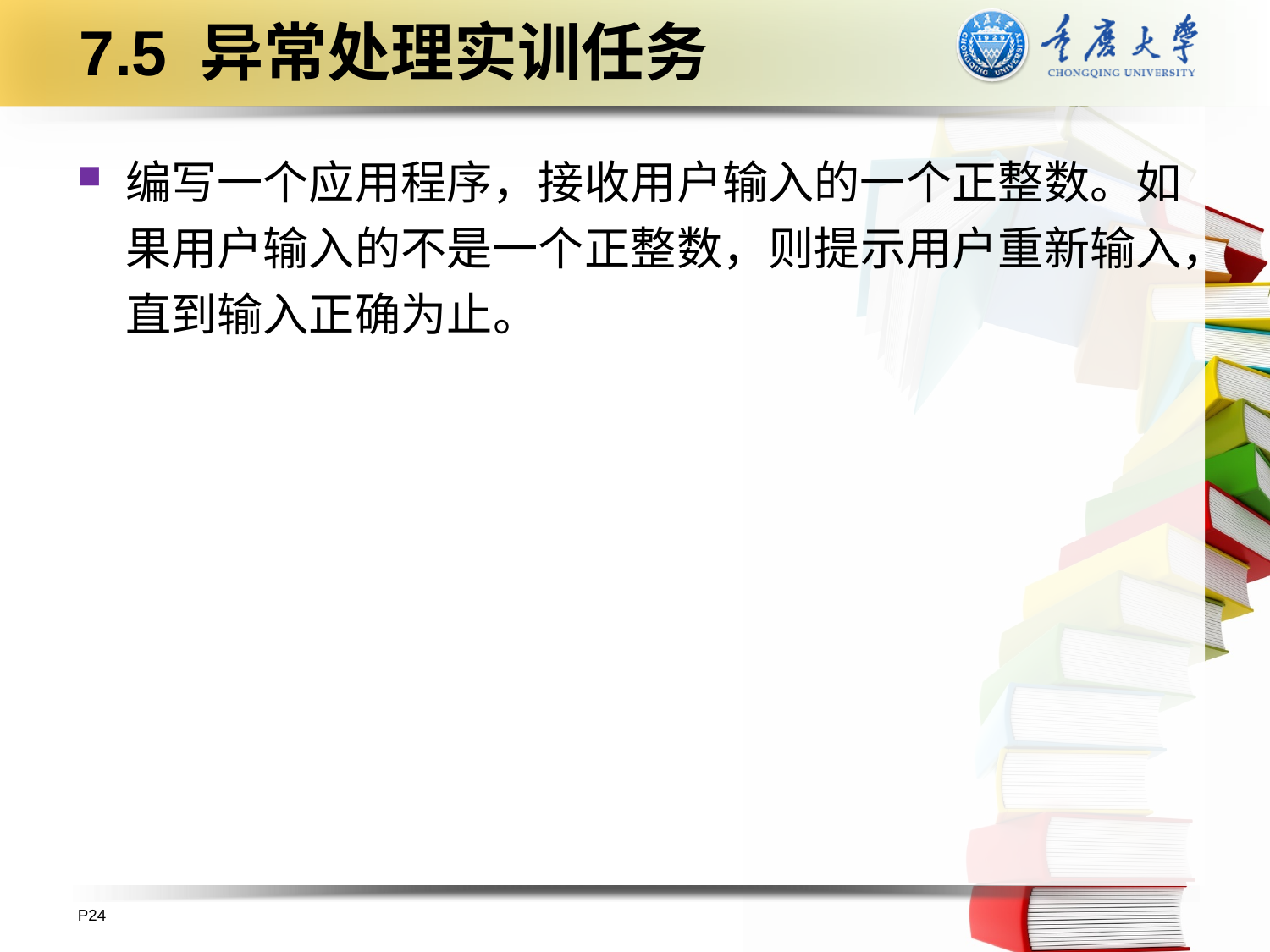

# 7.5 异常处理实训任务
编写一个应用程序，接收用户输入的一个正整数。如果用户输入的不是一个正整数，则提示用户重新输入，直到输入正确为止。
P24